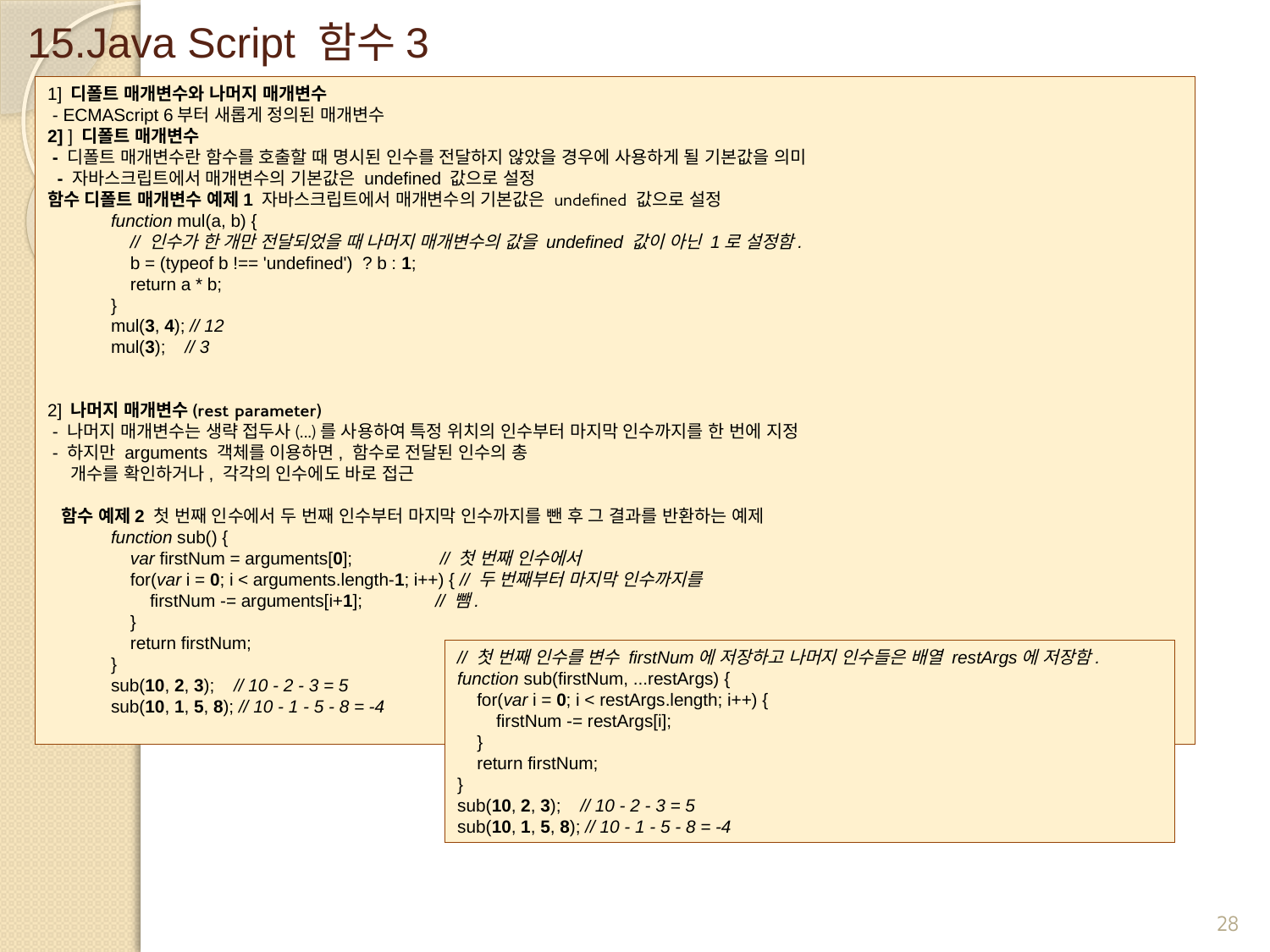

# 15.Java Script 함수3
1] 디폴트 매개변수와 나머지 매개변수
 - ECMAScript 6부터 새롭게 정의된 매개변수
2] ] 디폴트 매개변수
 - 디폴트 매개변수란 함수를 호출할 때 명시된 인수를 전달하지 않았을 경우에 사용하게 될 기본값을 의미
  - 자바스크립트에서 매개변수의 기본값은 undefined 값으로 설정
함수 디폴트 매개변수 예제1 자바스크립트에서 매개변수의 기본값은 undefined 값으로 설정
function mul(a, b) {
    // 인수가 한 개만 전달되었을 때 나머지 매개변수의 값을 undefined 값이 아닌 1로 설정함.
    b = (typeof b !== 'undefined')  ? b : 1;
    return a * b;
}
mul(3, 4); // 12
mul(3);    // 3

2] 나머지 매개변수(rest parameter)
 - 나머지 매개변수는 생략 접두사(...)를 사용하여 특정 위치의 인수부터 마지막 인수까지를 한 번에 지정
 - 하지만 arguments 객체를 이용하면, 함수로 전달된 인수의 총
    개수를 확인하거나, 각각의 인수에도 바로 접근

  함수 예제2 첫 번째 인수에서 두 번째 인수부터 마지막 인수까지를 뺀 후 그 결과를 반환하는 예제
function sub() {
    var firstNum = arguments[0];                  // 첫 번째 인수에서
    for(var i = 0; i < arguments.length-1; i++) { // 두 번째부터 마지막 인수까지를
        firstNum -= arguments[i+1];               // 뺌.
    }
    return firstNum;
}
sub(10, 2, 3);    // 10 - 2 - 3 = 5
sub(10, 1, 5, 8); // 10 - 1 - 5 - 8 = -4

// 첫 번째 인수를 변수 firstNum에 저장하고 나머지 인수들은 배열 restArgs에 저장함.
function sub(firstNum, ...restArgs) {
    for(var i = 0; i < restArgs.length; i++) {
        firstNum -= restArgs[i];
    }
    return firstNum;
}
sub(10, 2, 3);    // 10 - 2 - 3 = 5
sub(10, 1, 5, 8); // 10 - 1 - 5 - 8 = -4
28